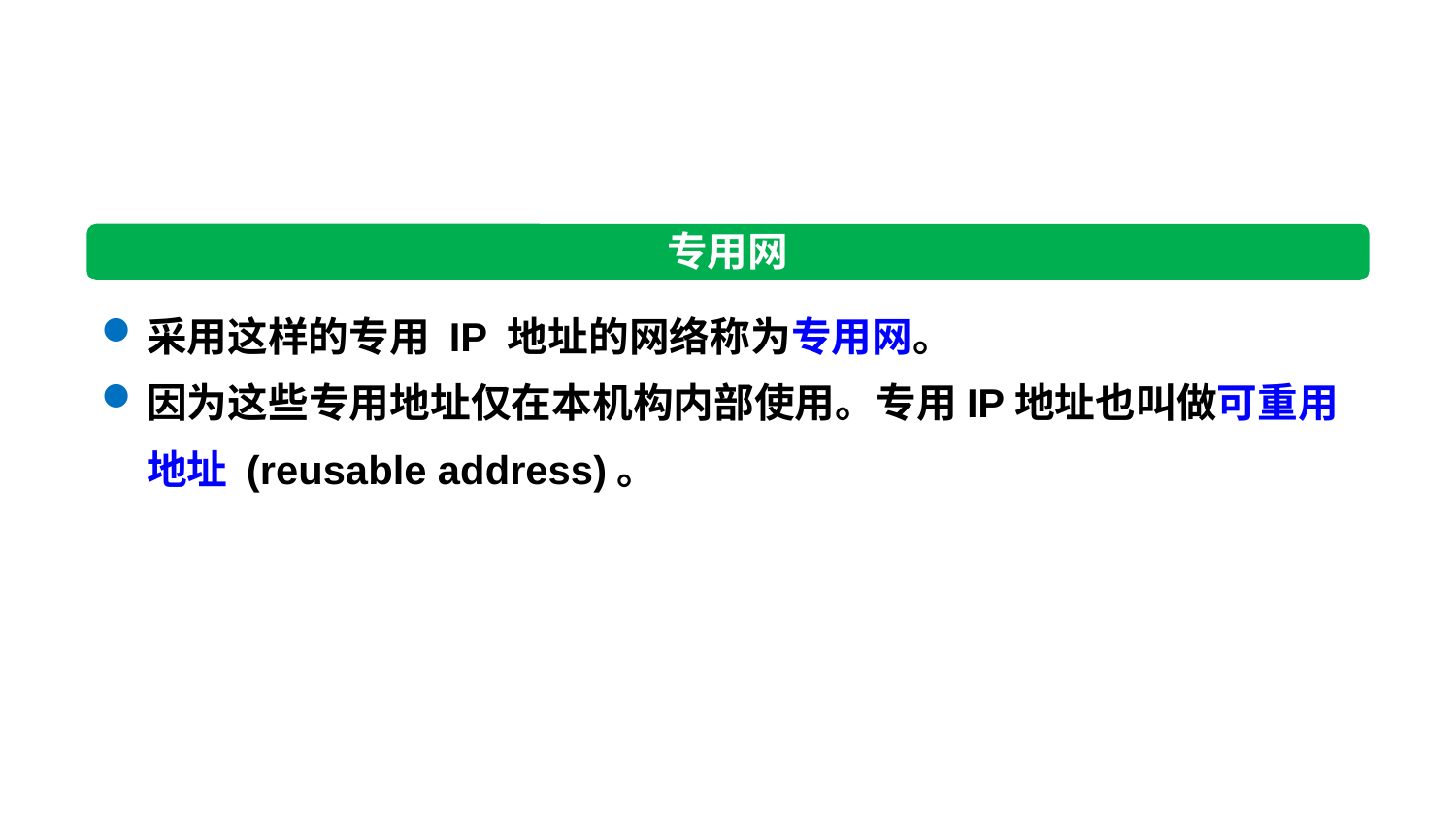

专用网

采用这样的专用 IP 地址的网络称为专用网。
因为这些专用地址仅在本机构内部使用。专用IP地址也叫做可重用地址 (reusable address)。
278